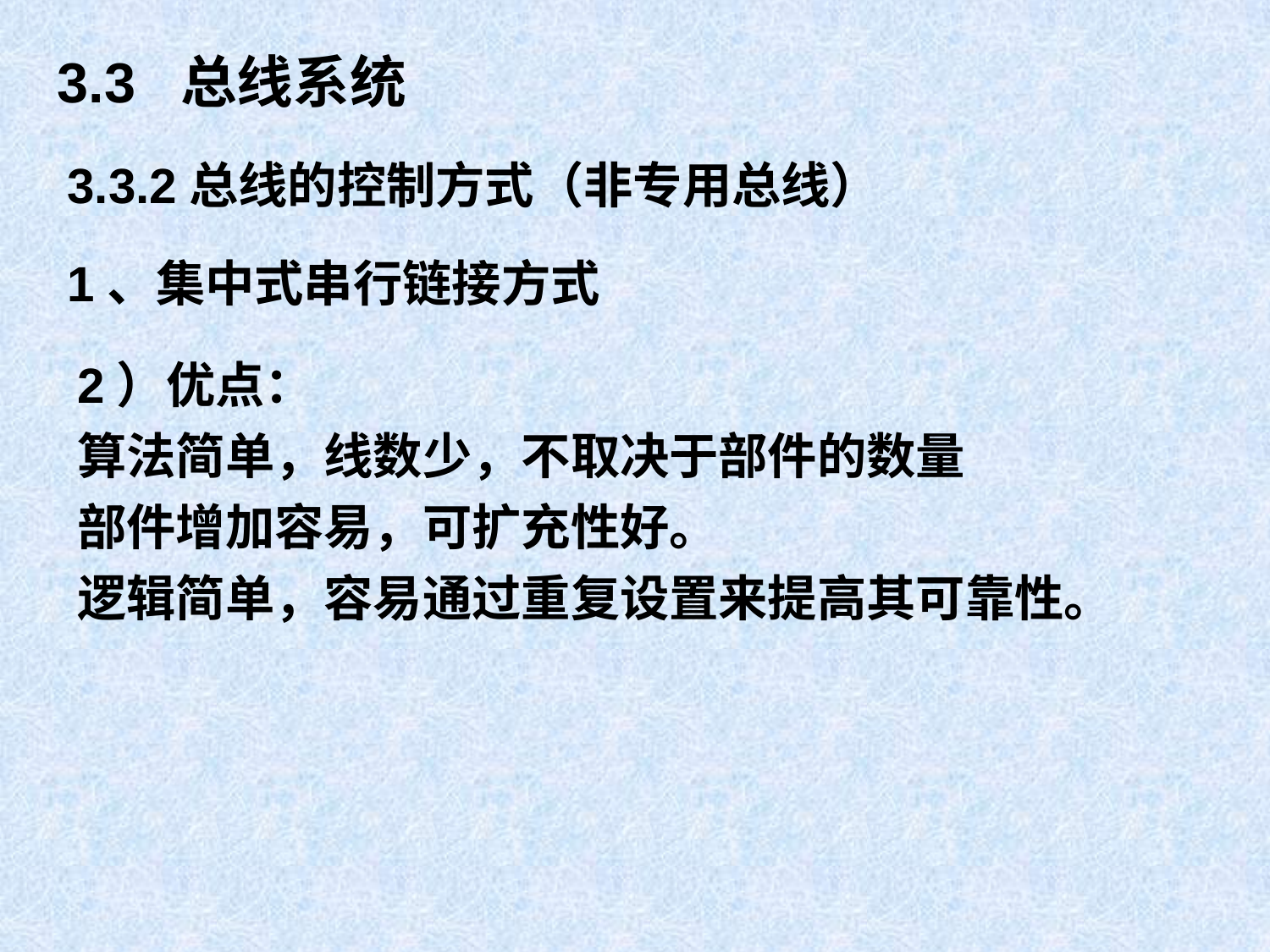

3.3  总线系统
3.3.2总线的控制方式（非专用总线）

1、集中式串行链接方式
2）优点：
算法简单，线数少，不取决于部件的数量
部件增加容易，可扩充性好。
逻辑简单，容易通过重复设置来提高其可靠性。